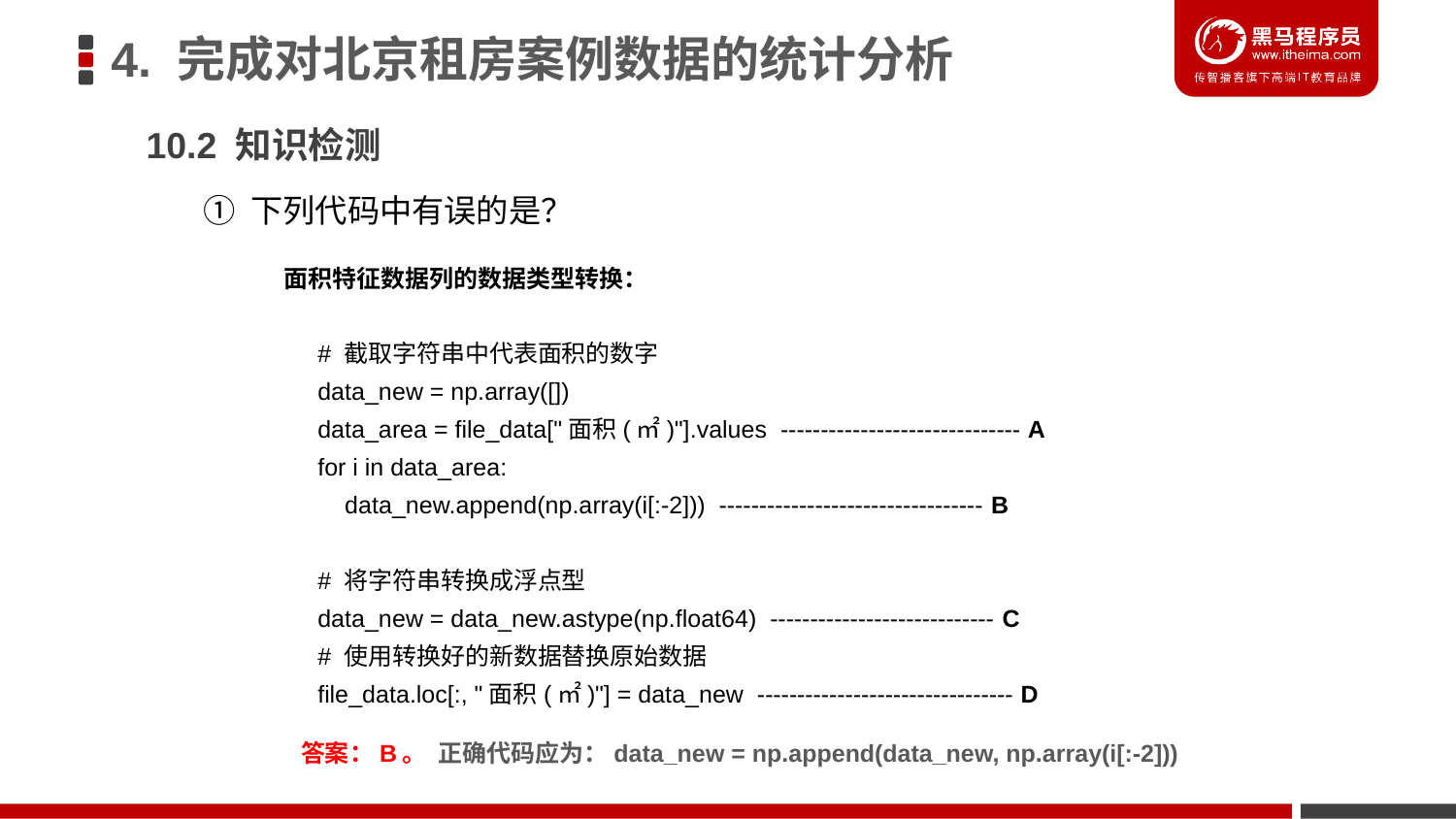

4. 完成对北京租房案例数据的统计分析
10.2 知识检测
① 下列代码中有误的是？
面积特征数据列的数据类型转换：

     # 截取字符串中代表面积的数字
     data_new = np.array([])
     data_area = file_data["面积(㎡)"].values  ------------------------------ A
     for i in data_area:
         data_new.append(np.array(i[:-2]))  --------------------------------- B

     # 将字符串转换成浮点型
     data_new = data_new.astype(np.float64)  ---------------------------- C
     # 使用转换好的新数据替换原始数据
     file_data.loc[:, "面积(㎡)"] = data_new  -------------------------------- D
答案：B。  正确代码应为：data_new = np.append(data_new, np.array(i[:-2]))